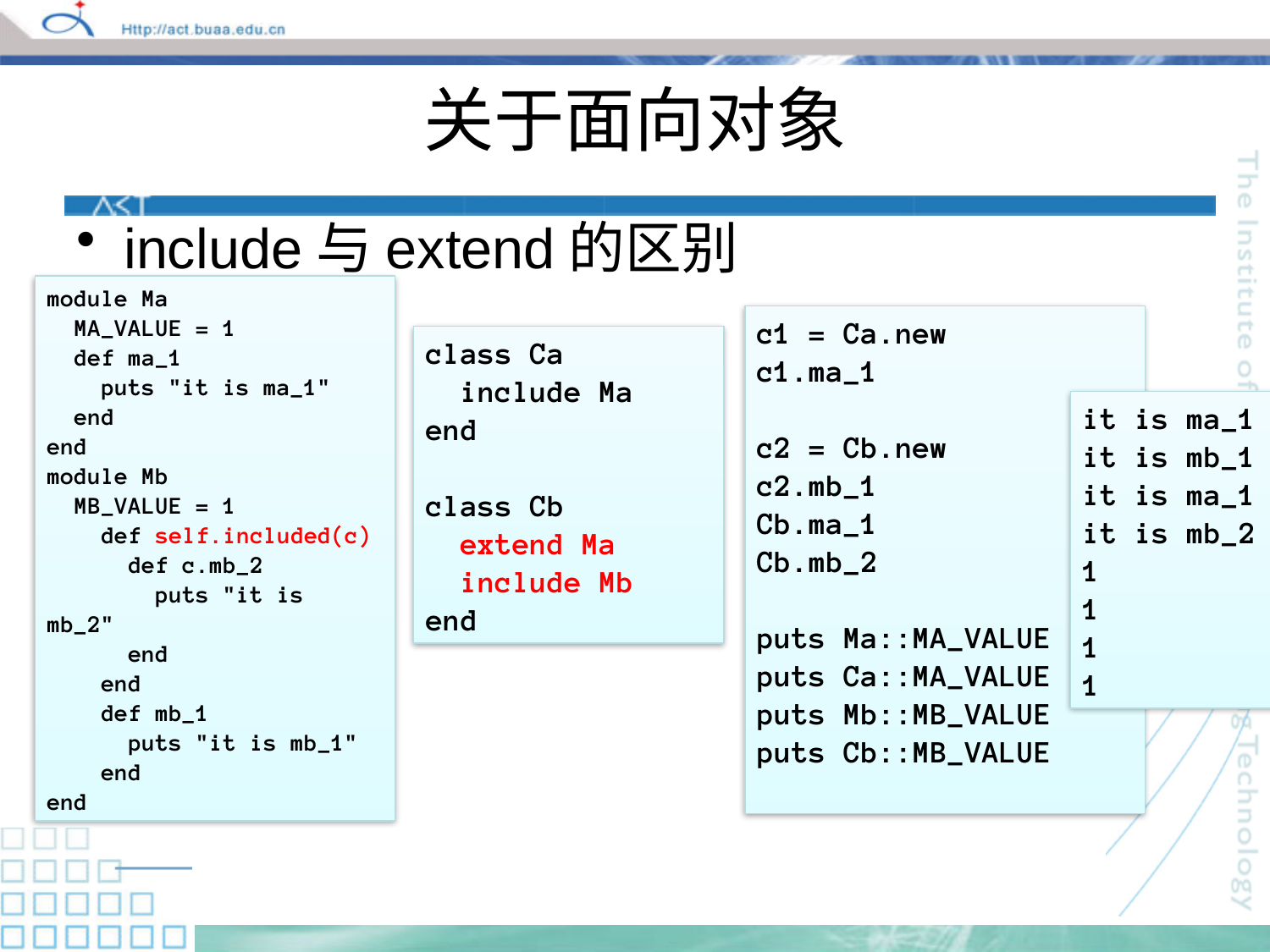

# 关于面向对象
include与extend的区别

module Ma
  MA_VALUE = 1
  def ma_1
    puts "it is ma_1"
  end
end
module Mb
  MB_VALUE = 1
    def self.included(c)
      def c.mb_2
        puts "it is mb_2"
      end
    end
    def mb_1
      puts "it is mb_1"
    end
end
c1 = Ca.new
c1.ma_1

c2 = Cb.new
c2.mb_1
Cb.ma_1
Cb.mb_2

puts Ma::MA_VALUE
puts Ca::MA_VALUE
puts Mb::MB_VALUE
puts Cb::MB_VALUE

class Ca
  include Ma
end

class Cb
  extend Ma
  include Mb
end
it is ma_1
it is mb_1
it is ma_1
it is mb_2
1
1
1
1